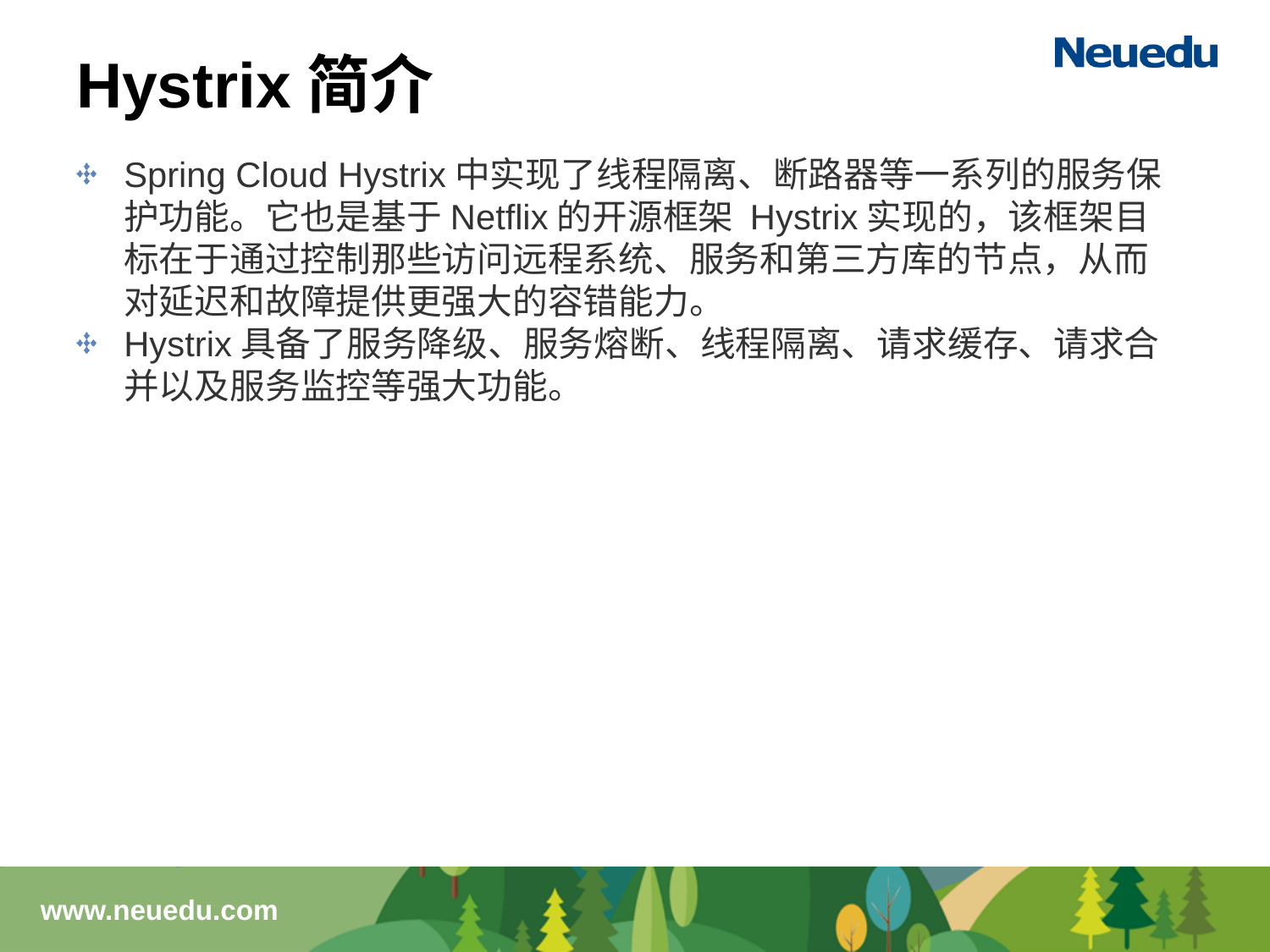

# Hystrix简介
Spring Cloud Hystrix中实现了线程隔离、断路器等一系列的服务保护功能。它也是基于Netflix的开源框架 Hystrix实现的，该框架目标在于通过控制那些访问远程系统、服务和第三方库的节点，从而对延迟和故障提供更强大的容错能力。
Hystrix具备了服务降级、服务熔断、线程隔离、请求缓存、请求合并以及服务监控等强大功能。